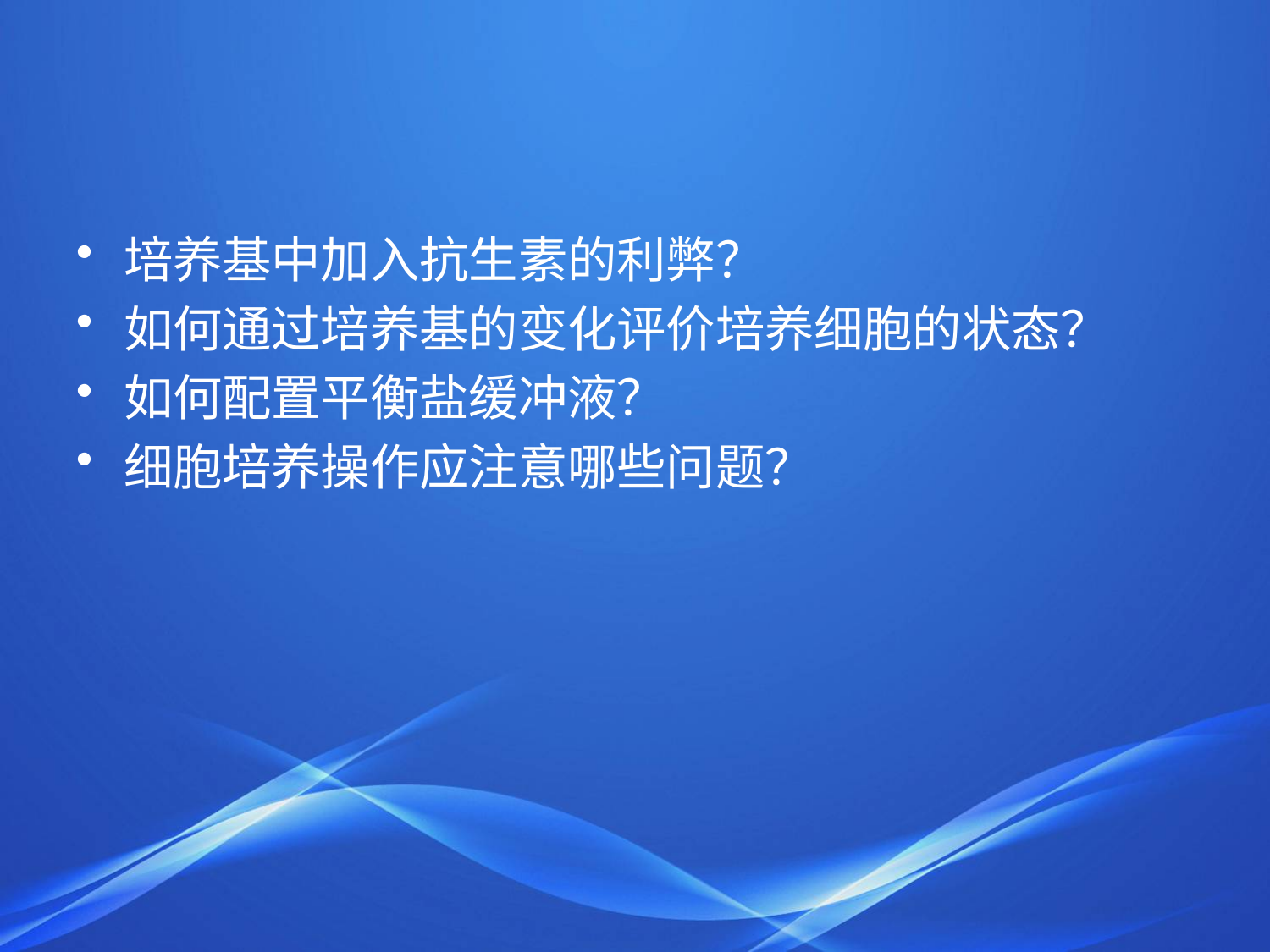

培养基中加入抗生素的利弊？
如何通过培养基的变化评价培养细胞的状态？
如何配置平衡盐缓冲液？
细胞培养操作应注意哪些问题？